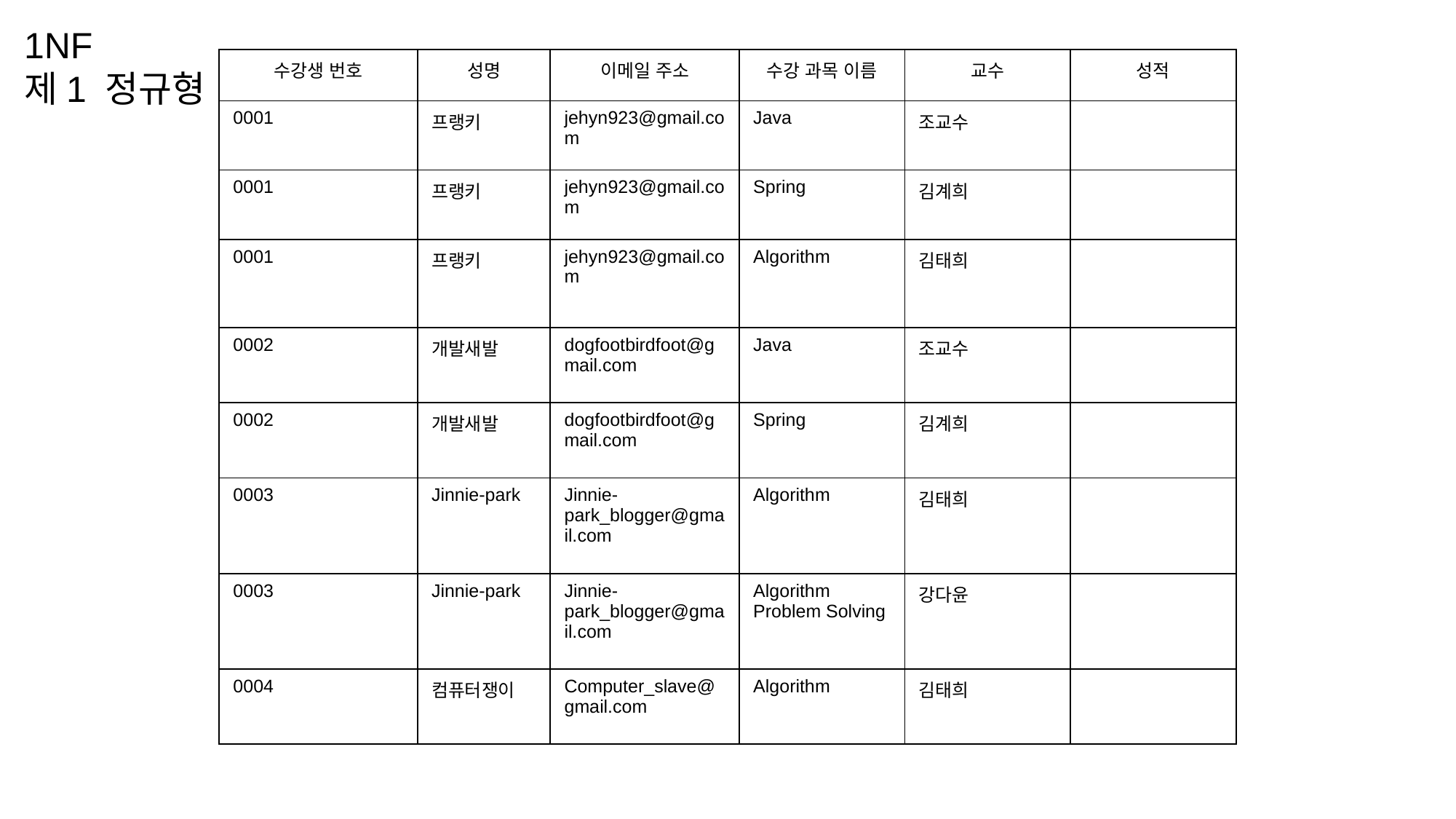

1NF
제1 정규형
| 수강생 번호 | 성명 | 이메일 주소 | 수강 과목 이름 | 교수 | 성적 |
| --- | --- | --- | --- | --- | --- |
| 0001 | 프랭키 | jehyn923@gmail.com | Java | 조교수 |  |
| 0001 | 프랭키 | jehyn923@gmail.com | Spring | 김계희 |  |
| 0001 | 프랭키 | jehyn923@gmail.com | Algorithm | 김태희 |  |
| 0002 | 개발새발 | dogfootbirdfoot@gmail.com | Java | 조교수 |  |
| 0002 | 개발새발 | dogfootbirdfoot@gmail.com | Spring | 김계희 |  |
| 0003 | Jinnie-park | Jinnie-park\_blogger@gmail.com | Algorithm | 김태희 |  |
| 0003 | Jinnie-park | Jinnie-park\_blogger@gmail.com | Algorithm Problem Solving | 강다윤 |  |
| 0004 | 컴퓨터쟁이 | Computer\_slave@gmail.com | Algorithm | 김태희 |  |